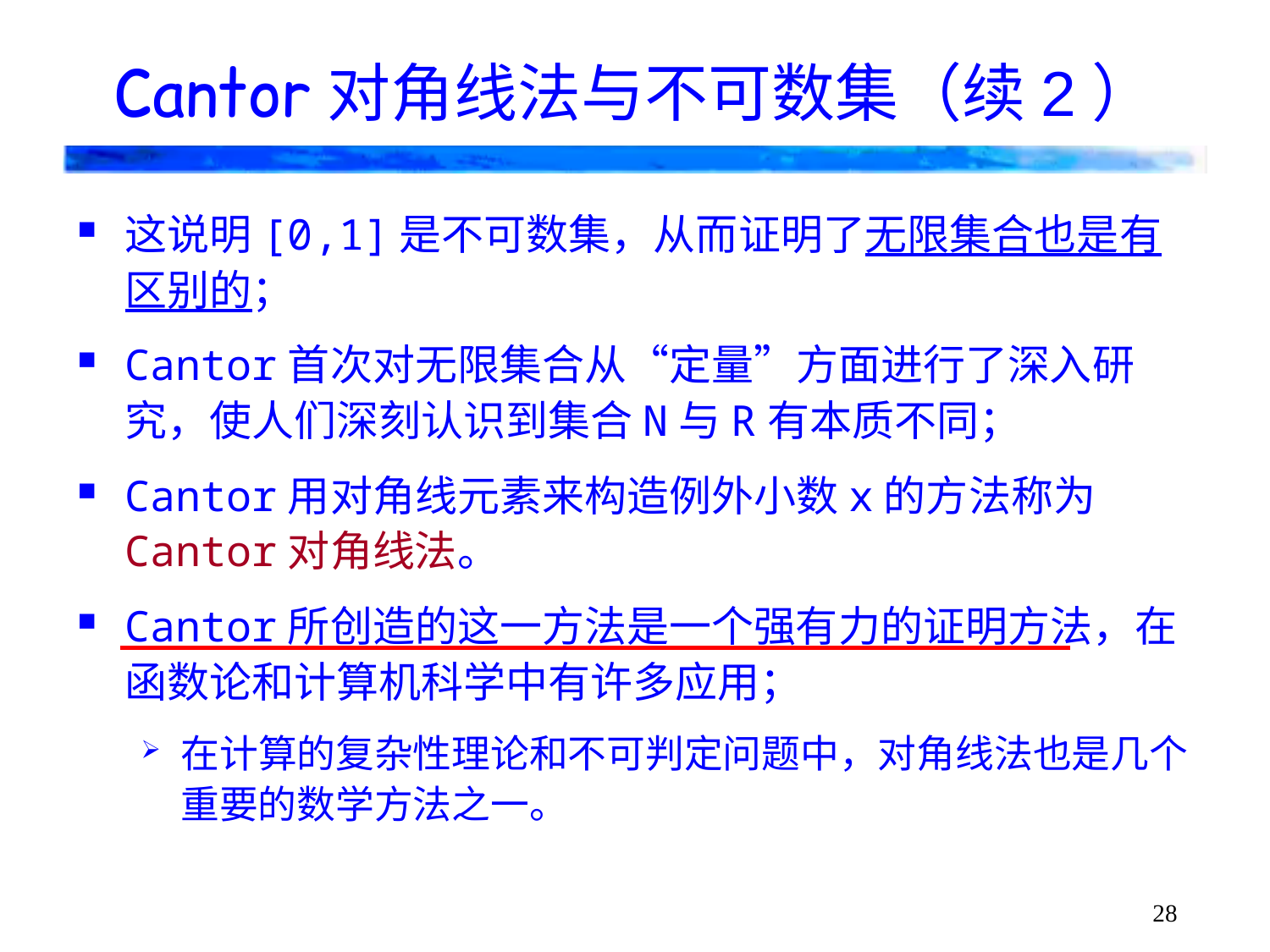

# Cantor对角线法与不可数集（续2）
这说明[0,1]是不可数集，从而证明了无限集合也是有区别的；
Cantor首次对无限集合从“定量”方面进行了深入研究，使人们深刻认识到集合N与R有本质不同；
Cantor用对角线元素来构造例外小数x的方法称为Cantor对角线法。
Cantor所创造的这一方法是一个强有力的证明方法，在函数论和计算机科学中有许多应用；
在计算的复杂性理论和不可判定问题中，对角线法也是几个重要的数学方法之一。
28